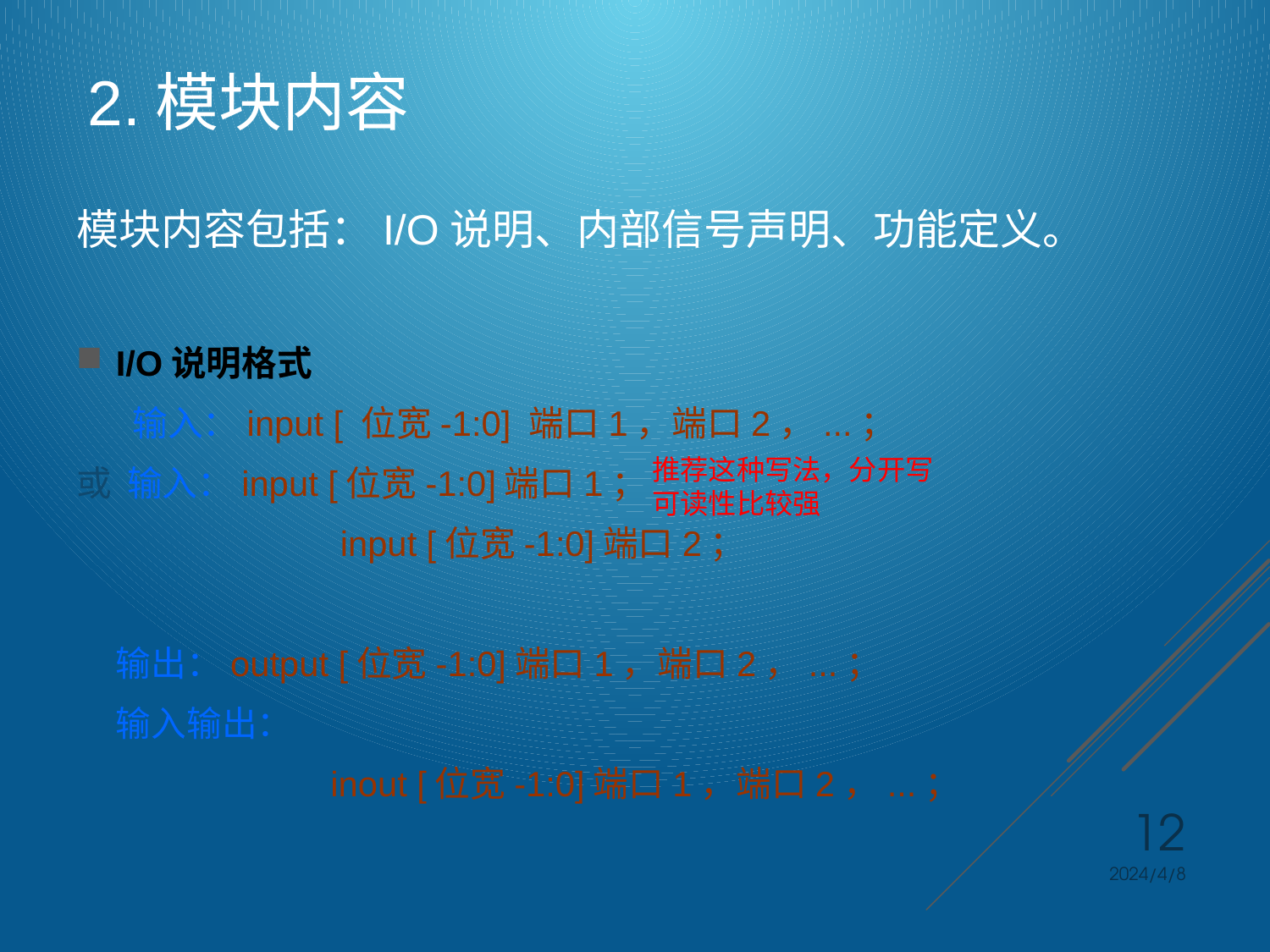

2.模块内容

模块内容包括：I/O说明、内部信号声明、功能定义。

I/O说明格式
	 输入：input [ 位宽-1:0] 端口1，端口2，...；
或  输入：input [位宽-1:0]端口1；
		          input [位宽-1:0]端口2；

	输出：output [位宽-1:0]端口1，端口2，...；
	输入输出：
		         inout [位宽-1:0]端口1，端口2，...；
推荐这种写法，分开写可读性比较强
12
2024/4/8